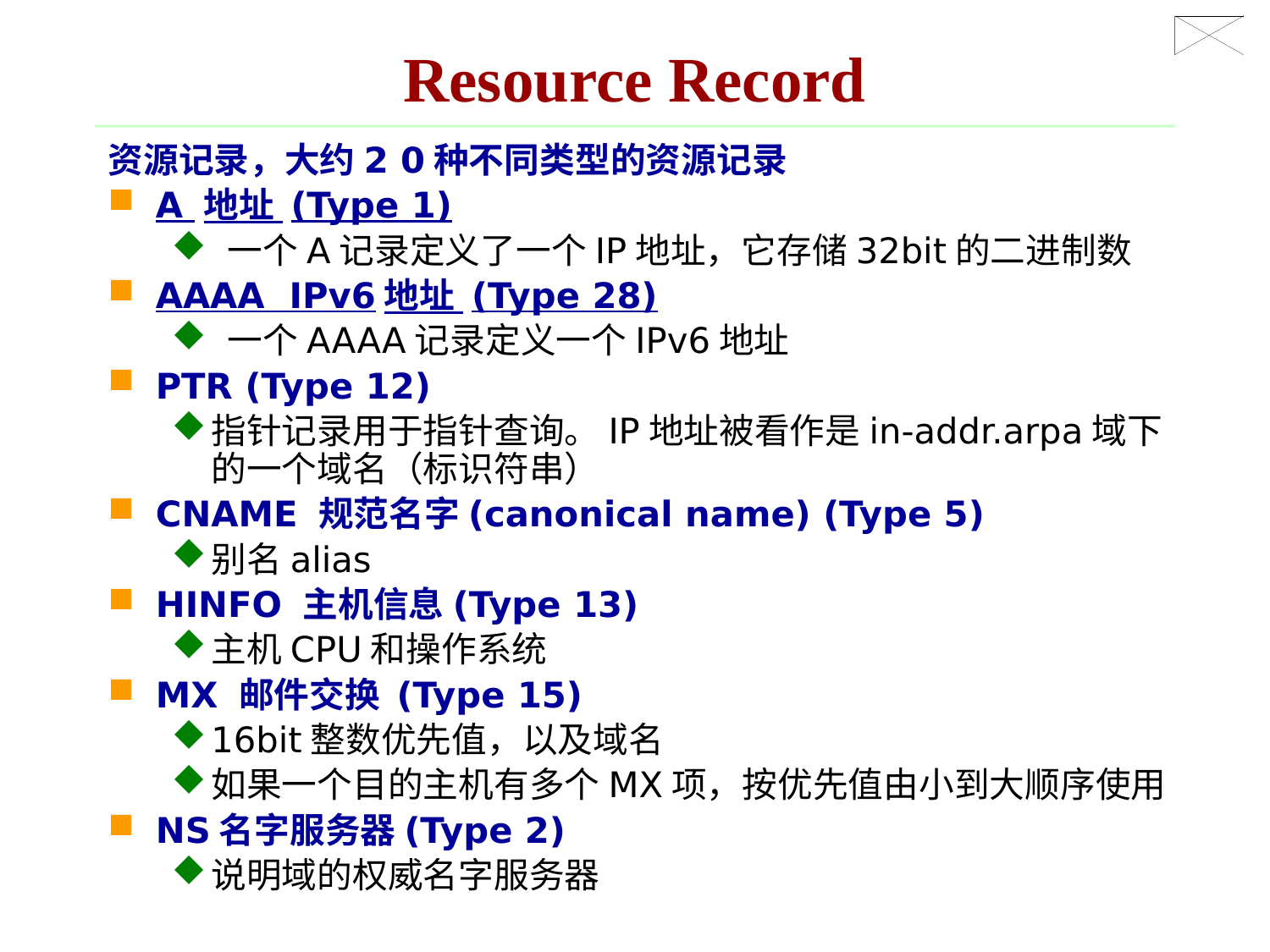

# Resource Record
资源记录，大约2 0种不同类型的资源记录
A 地址 (Type 1)
 一个A记录定义了一个IP地址，它存储32bit的二进制数
AAAA  IPv6地址 (Type 28)
 一个AAAA记录定义一个IPv6地址
PTR (Type 12)
指针记录用于指针查询。IP地址被看作是in-addr.arpa域下的一个域名（标识符串）
CNAME 规范名字(canonical name) (Type 5)
别名alias
HINFO 主机信息(Type 13)
主机CPU和操作系统
MX 邮件交换 (Type 15)
16bit整数优先值，以及域名
如果一个目的主机有多个MX项，按优先值由小到大顺序使用
NS名字服务器(Type 2)
说明域的权威名字服务器